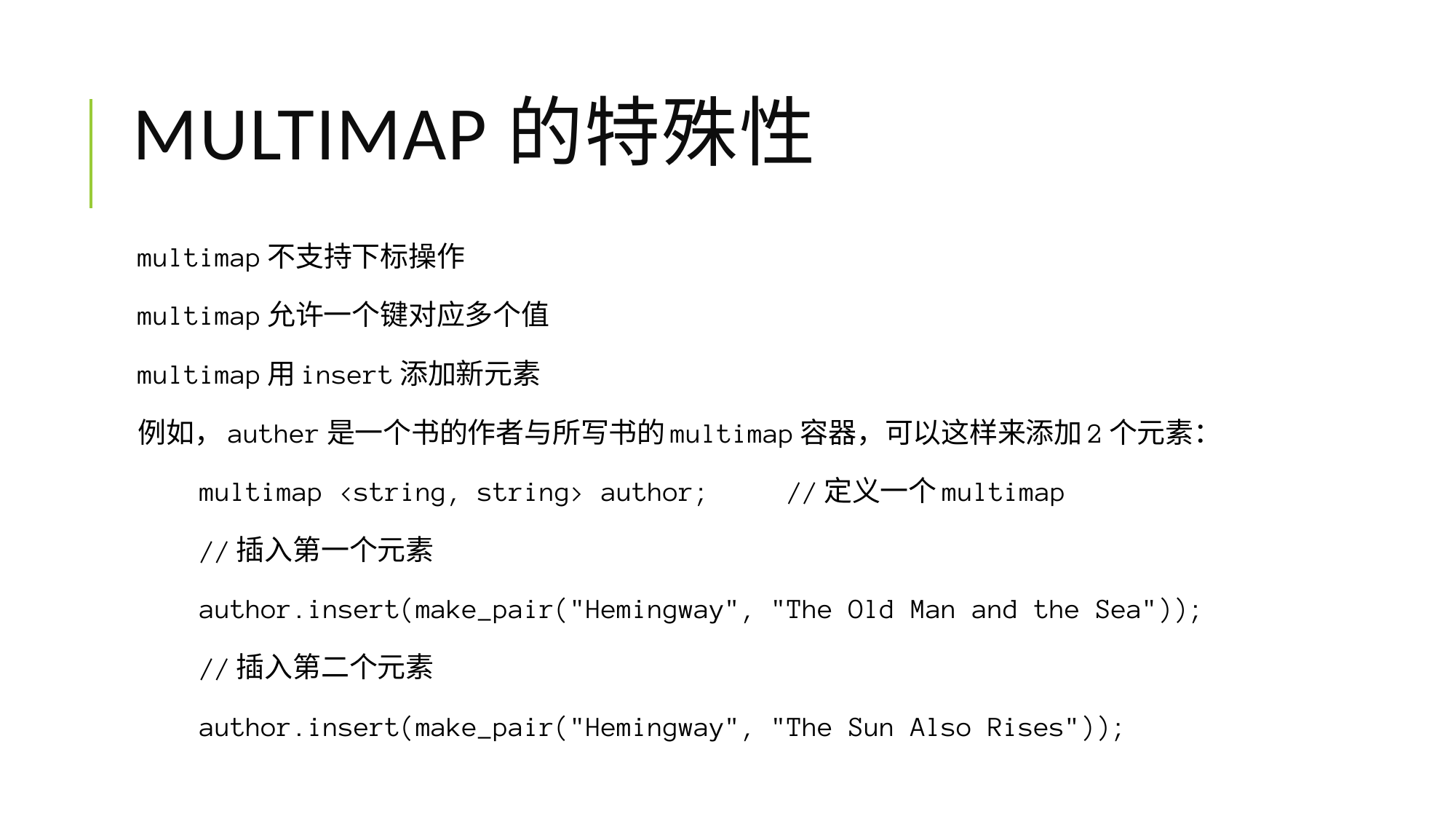

# multimap的特殊性
multimap不支持下标操作
multimap允许一个键对应多个值
multimap用insert添加新元素
例如，auther是一个书的作者与所写书的multimap容器，可以这样来添加2个元素：
    multimap <string, string> author;	//定义一个multimap
    //插入第一个元素
    author.insert(make_pair("Hemingway", "The Old Man and the Sea"));
    //插入第二个元素
    author.insert(make_pair("Hemingway", "The Sun Also Rises"));